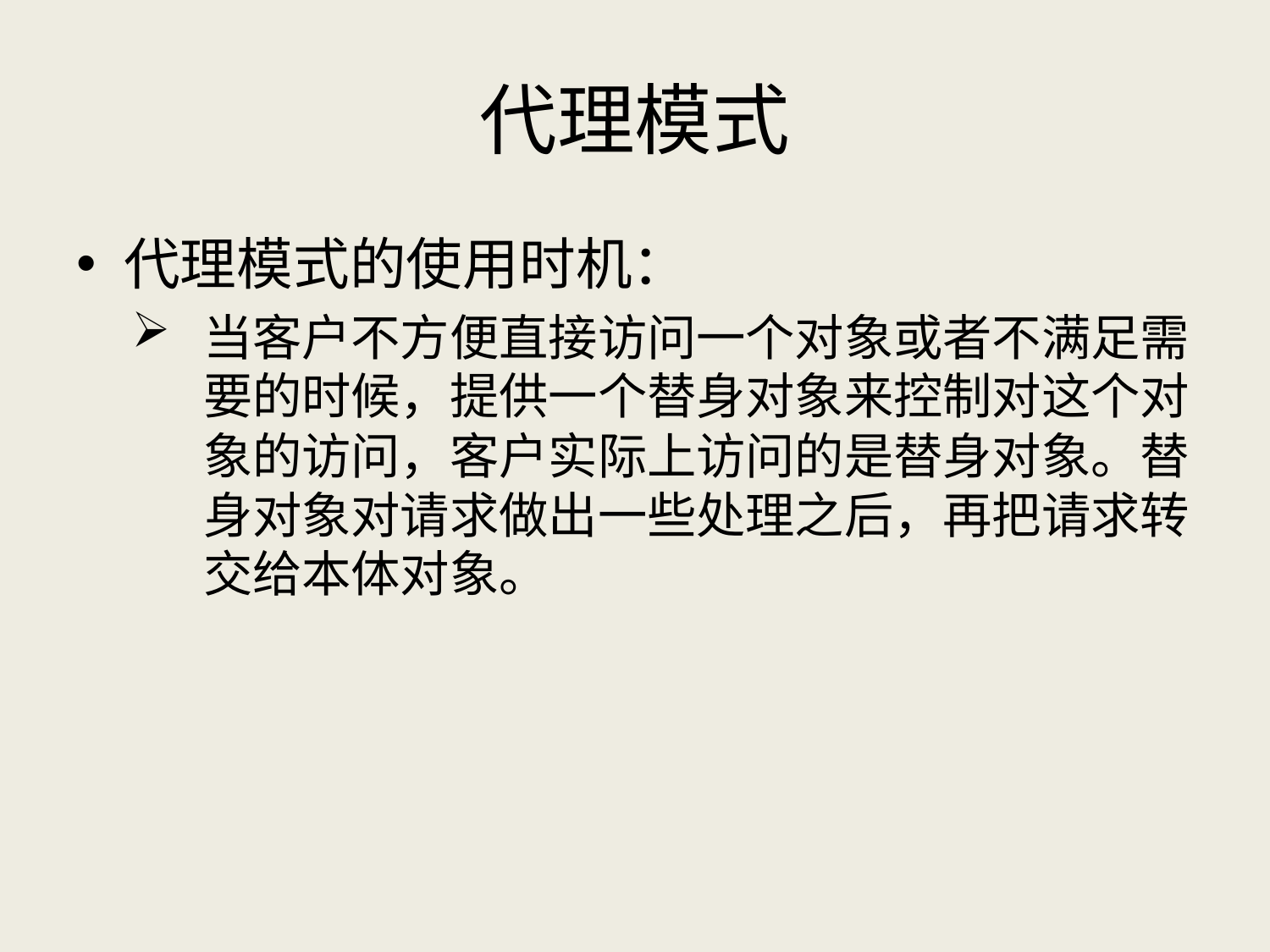

# 代理模式
代理模式的使用时机：
当客户不方便直接访问一个对象或者不满足需要的时候，提供一个替身对象来控制对这个对象的访问，客户实际上访问的是替身对象。替身对象对请求做出一些处理之后，再把请求转交给本体对象。